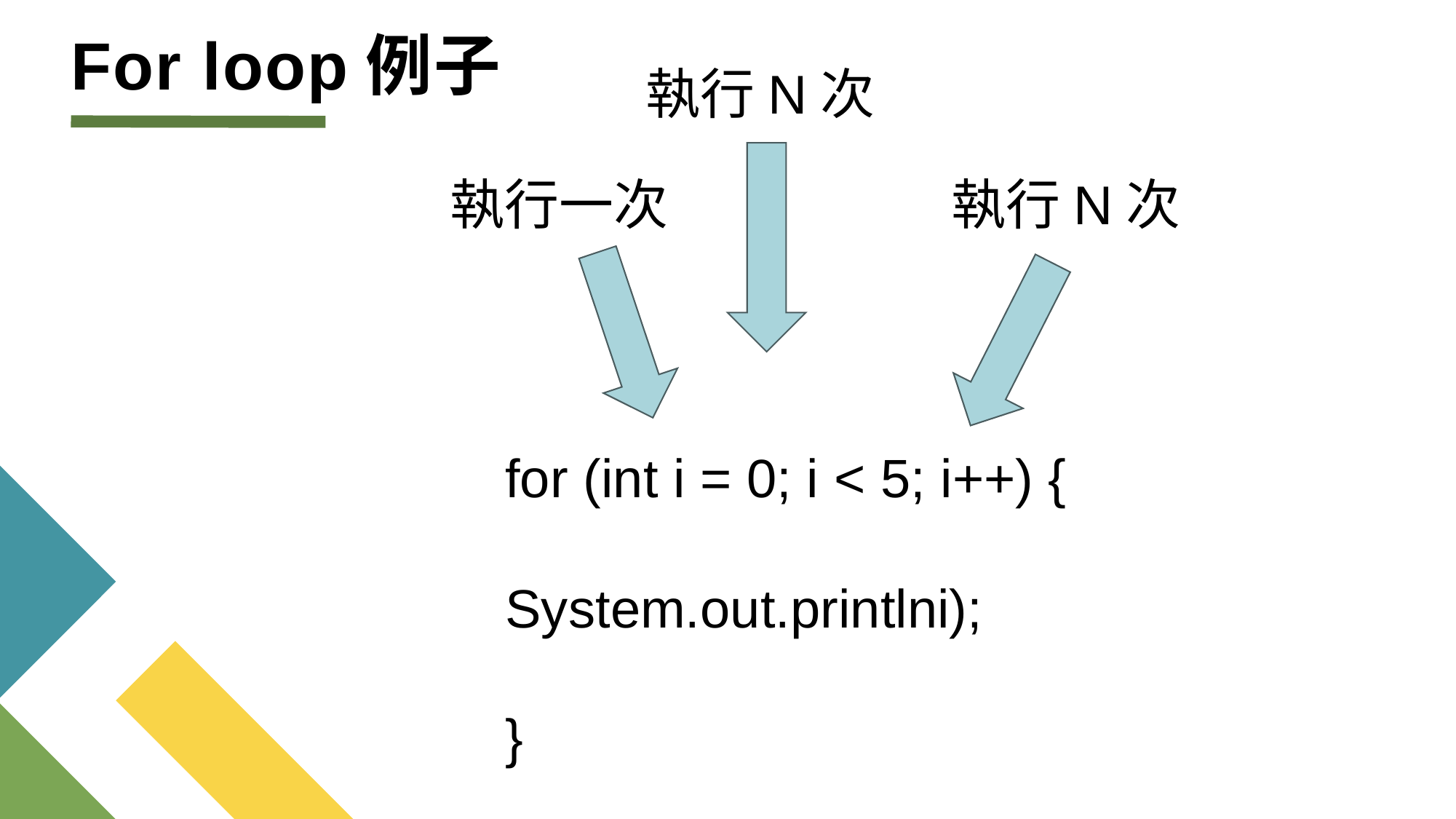

# For loop例子
執行N次

執行一次
執行N次

for (int i = 0; i < 5; i++) { 	System.out.printlni);
}